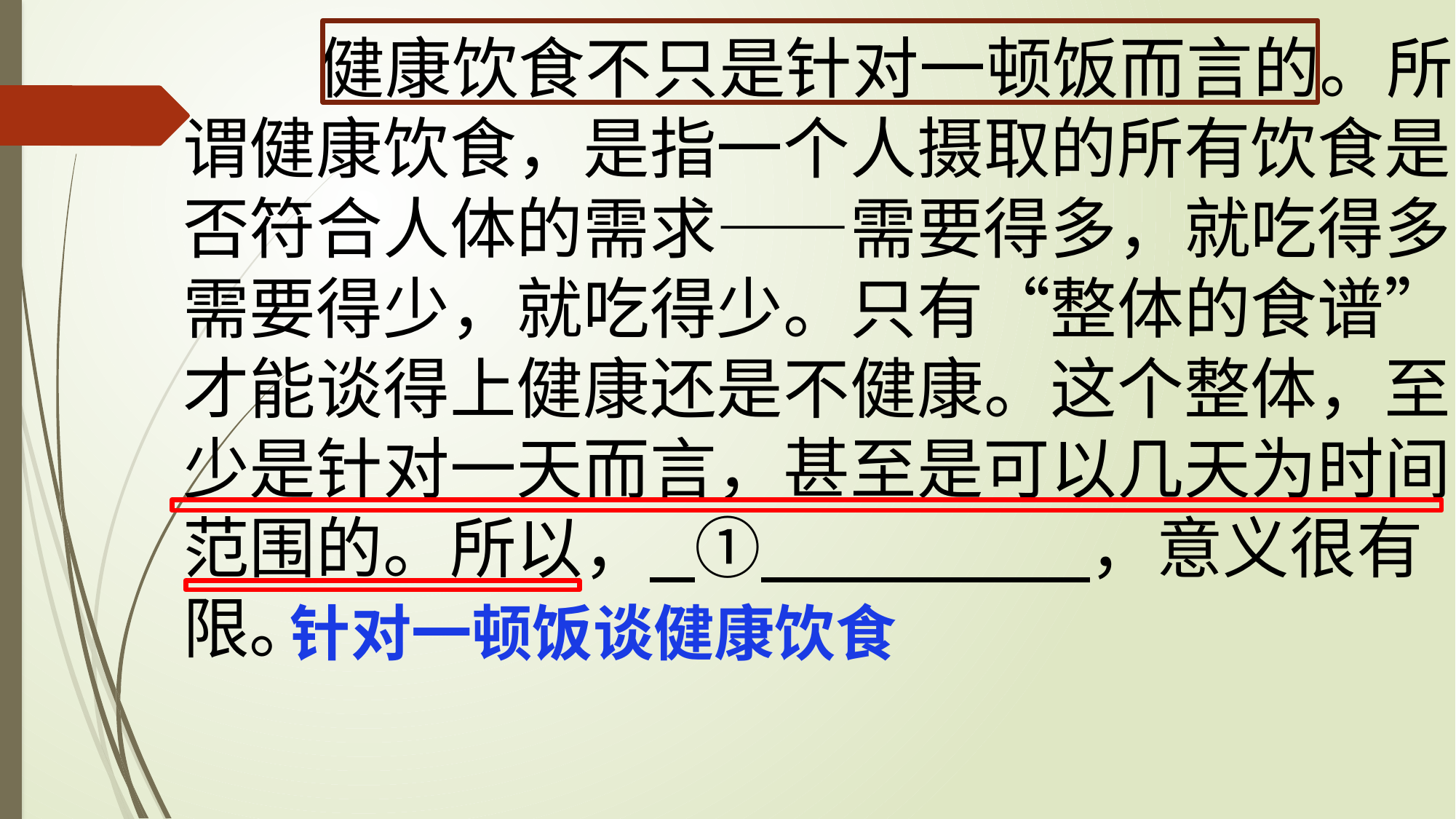

健康饮食不只是针对一顿饭而言的。所谓健康饮食，是指一个人摄取的所有饮食是否符合人体的需求——需要得多，就吃得多；需要得少，就吃得少。只有“整体的食谱”，才能谈得上健康还是不健康。这个整体，至少是针对一天而言，甚至是可以几天为时间范围的。所以，   ①                      ，意义很有限。

针对一顿饭谈健康饮食